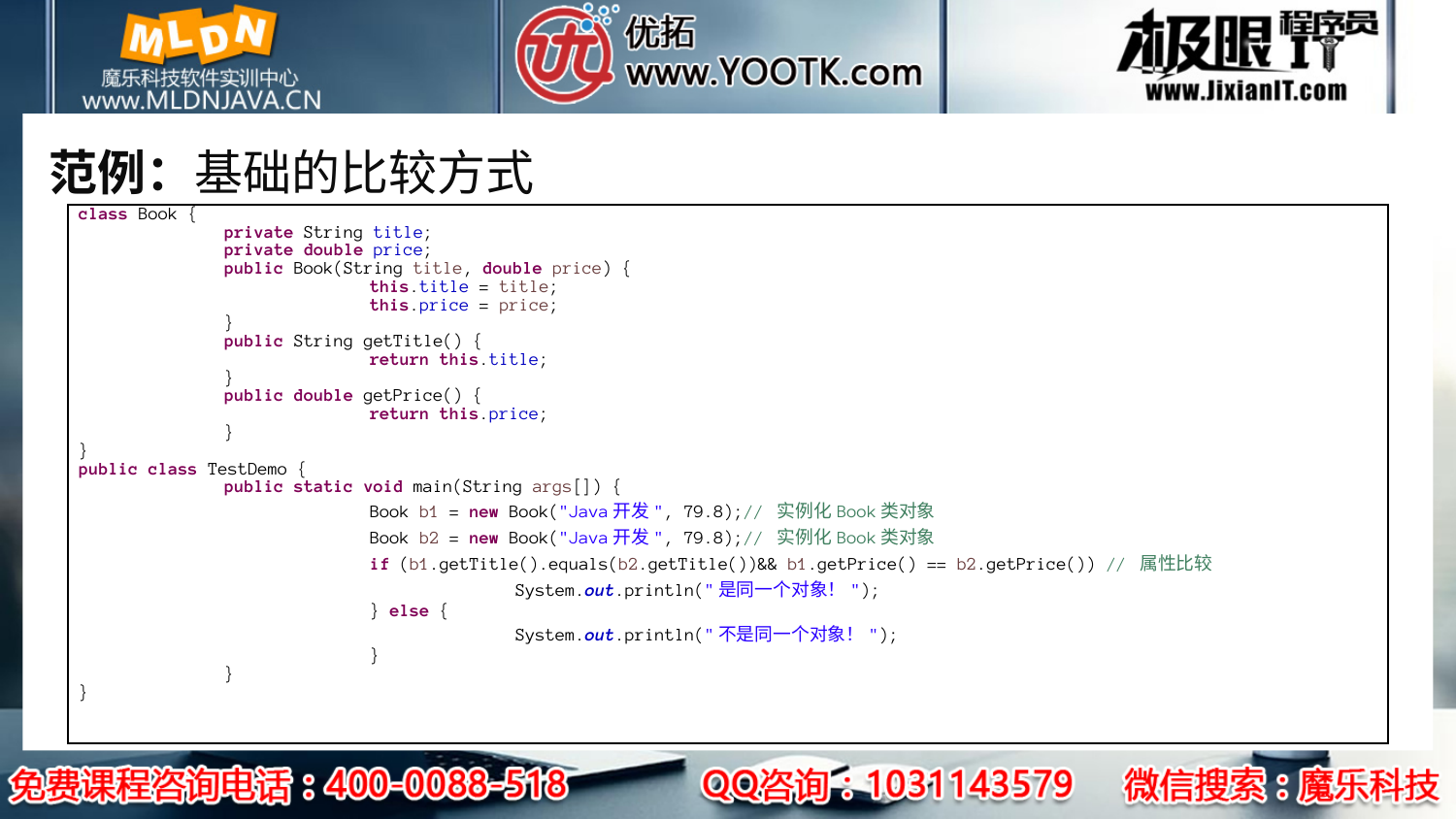

# 范例：基础的比较方式
| class Book { private String title; private double price; public Book(String title, double price) { this.title = title; this.price = price; } public String getTitle() { return this.title; } public double getPrice() { return this.price; } } public class TestDemo { public static void main(String args[]) { Book b1 = new Book("Java开发", 79.8);// 实例化Book类对象 Book b2 = new Book("Java开发", 79.8);// 实例化Book类对象 if (b1.getTitle().equals(b2.getTitle())&& b1.getPrice() == b2.getPrice()) // 属性比较 System.out.println("是同一个对象！"); } else { System.out.println("不是同一个对象！"); } } } |
| --- |